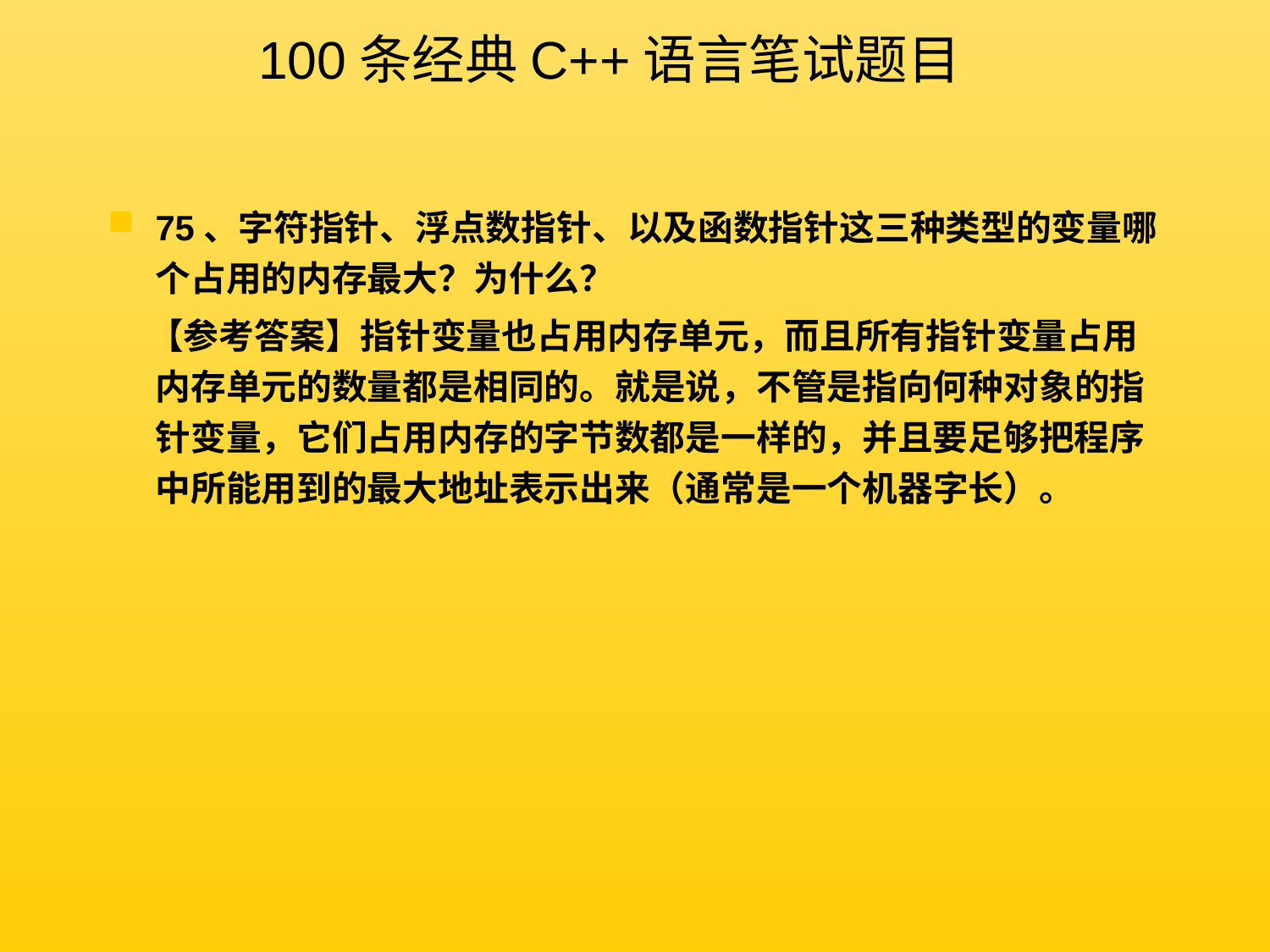

100条经典C++语言笔试题目
75、字符指针、浮点数指针、以及函数指针这三种类型的变量哪个占用的内存最大？为什么？
    【参考答案】指针变量也占用内存单元，而且所有指针变量占用内存单元的数量都是相同的。就是说，不管是指向何种对象的指针变量，它们占用内存的字节数都是一样的，并且要足够把程序中所能用到的最大地址表示出来（通常是一个机器字长）。